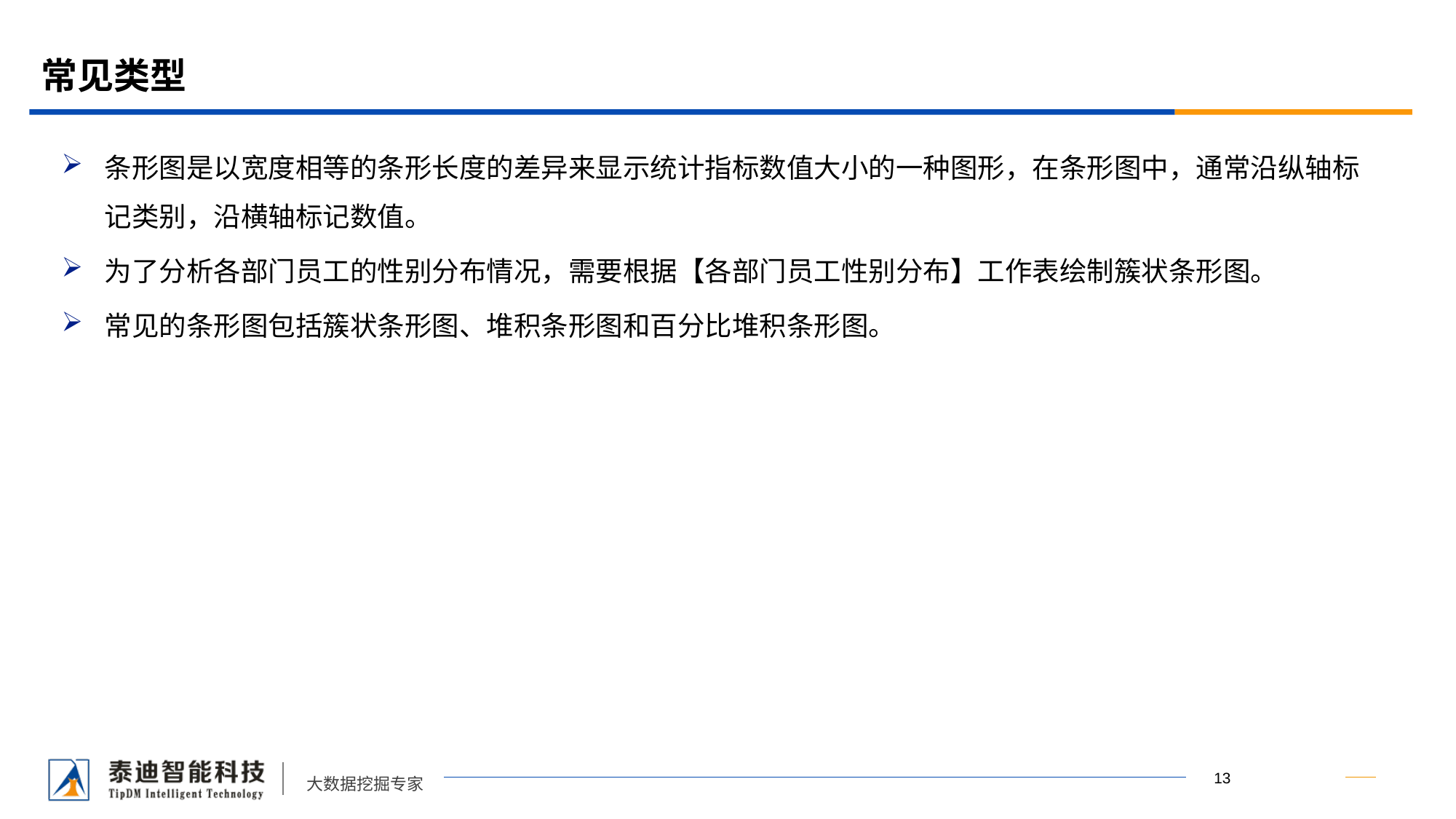

# 常见类型
条形图是以宽度相等的条形长度的差异来显示统计指标数值大小的一种图形，在条形图中，通常沿纵轴标记类别，沿横轴标记数值。
为了分析各部门员工的性别分布情况，需要根据【各部门员工性别分布】工作表绘制簇状条形图。
常见的条形图包括簇状条形图、堆积条形图和百分比堆积条形图。